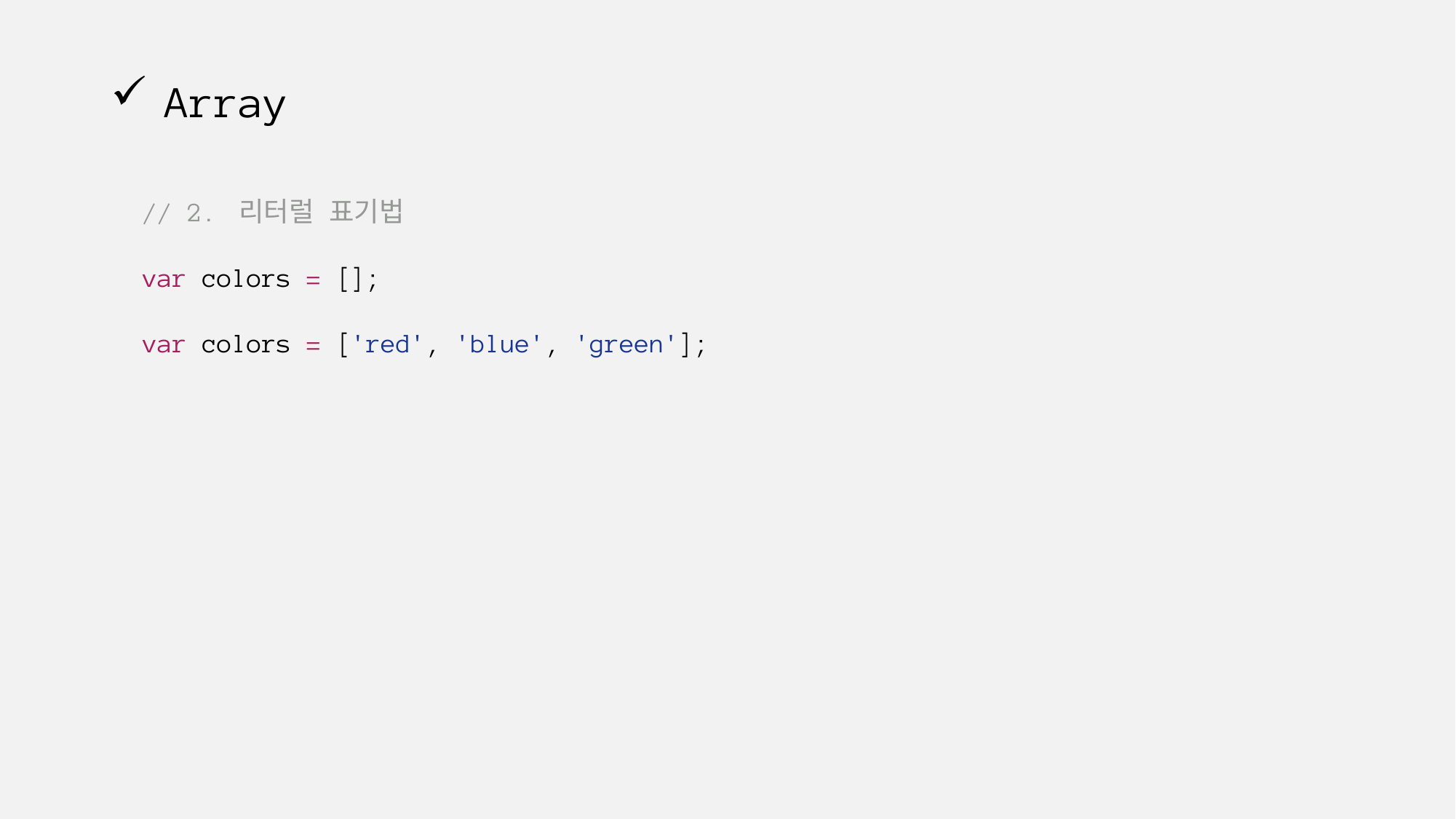

# Array
// 2. 리터럴 표기법

var colors = [];

var colors = ['red', 'blue', 'green'];